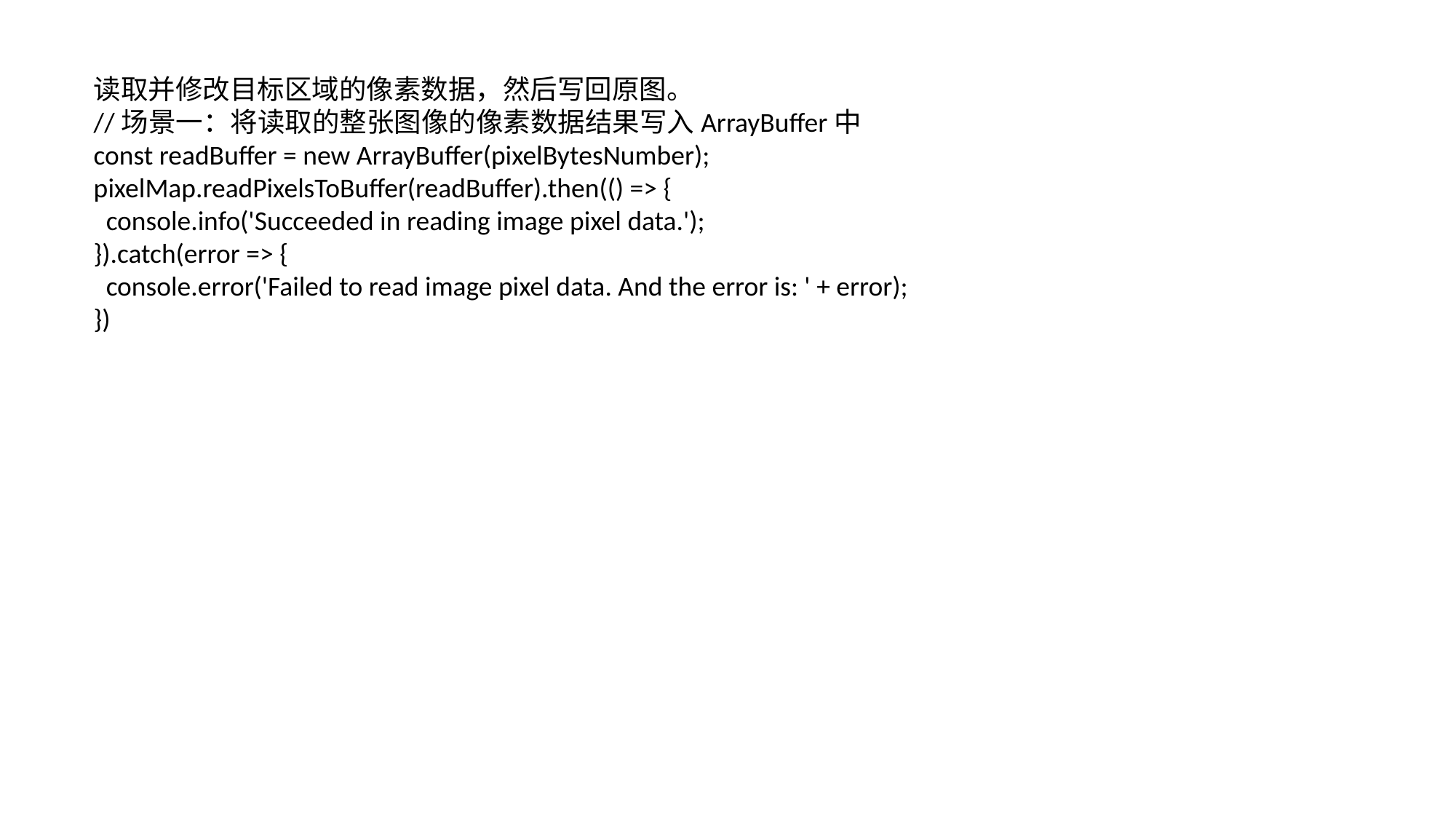

读取并修改目标区域的像素数据，然后写回原图。
//场景一：将读取的整张图像的像素数据结果写入ArrayBuffer中
const readBuffer = new ArrayBuffer(pixelBytesNumber);
pixelMap.readPixelsToBuffer(readBuffer).then(() => {
  console.info('Succeeded in reading image pixel data.');
}).catch(error => {
  console.error('Failed to read image pixel data. And the error is: ' + error);
})